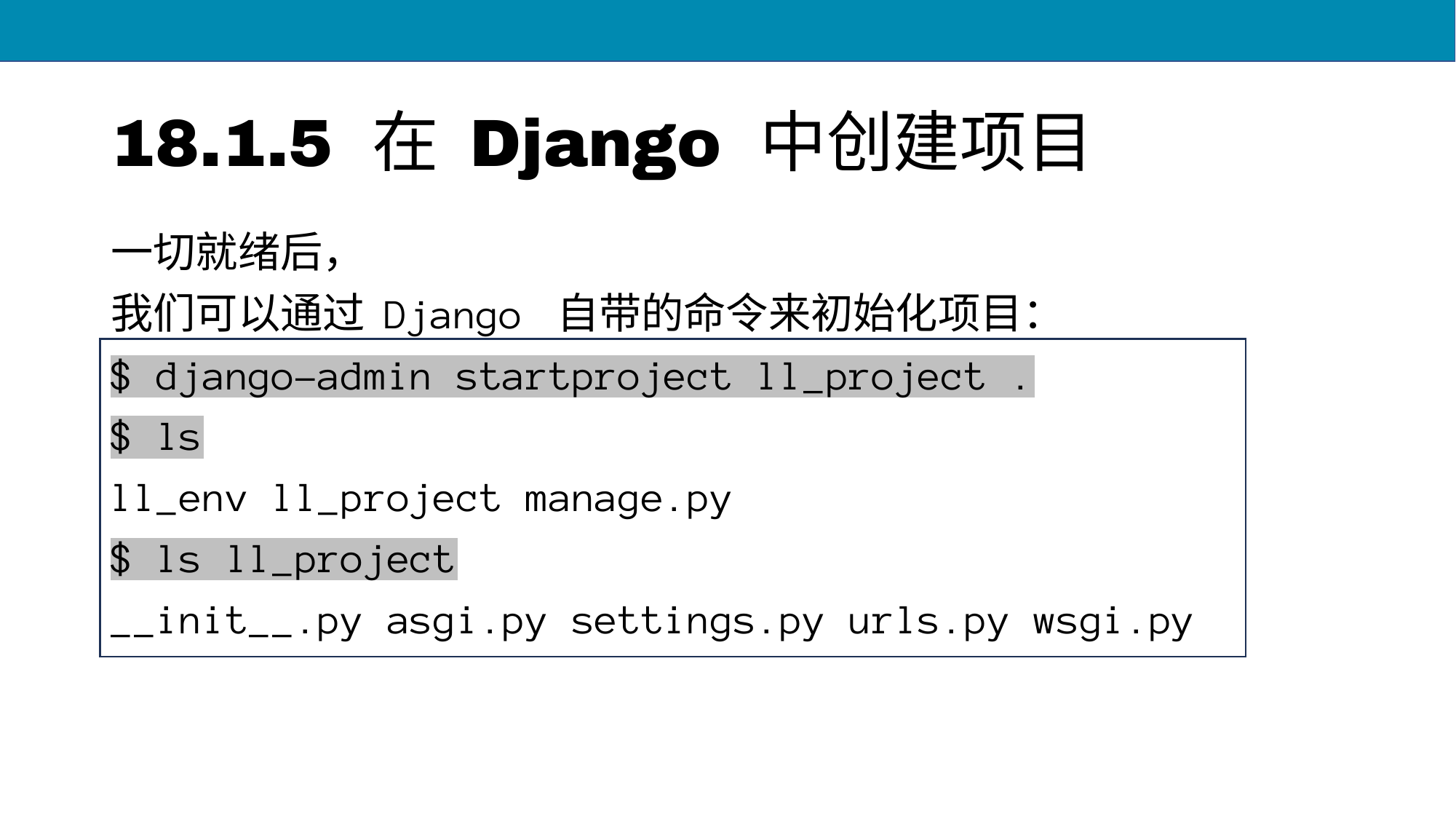

# 18.1.5 在 Django 中创建项目
一切就绪后，
我们可以通过 Django 自带的命令来初始化项目：
$ django-admin startproject ll_project .
$ ls
ll_env ll_project manage.py
$ ls ll_project
__init__.py asgi.py settings.py urls.py wsgi.py